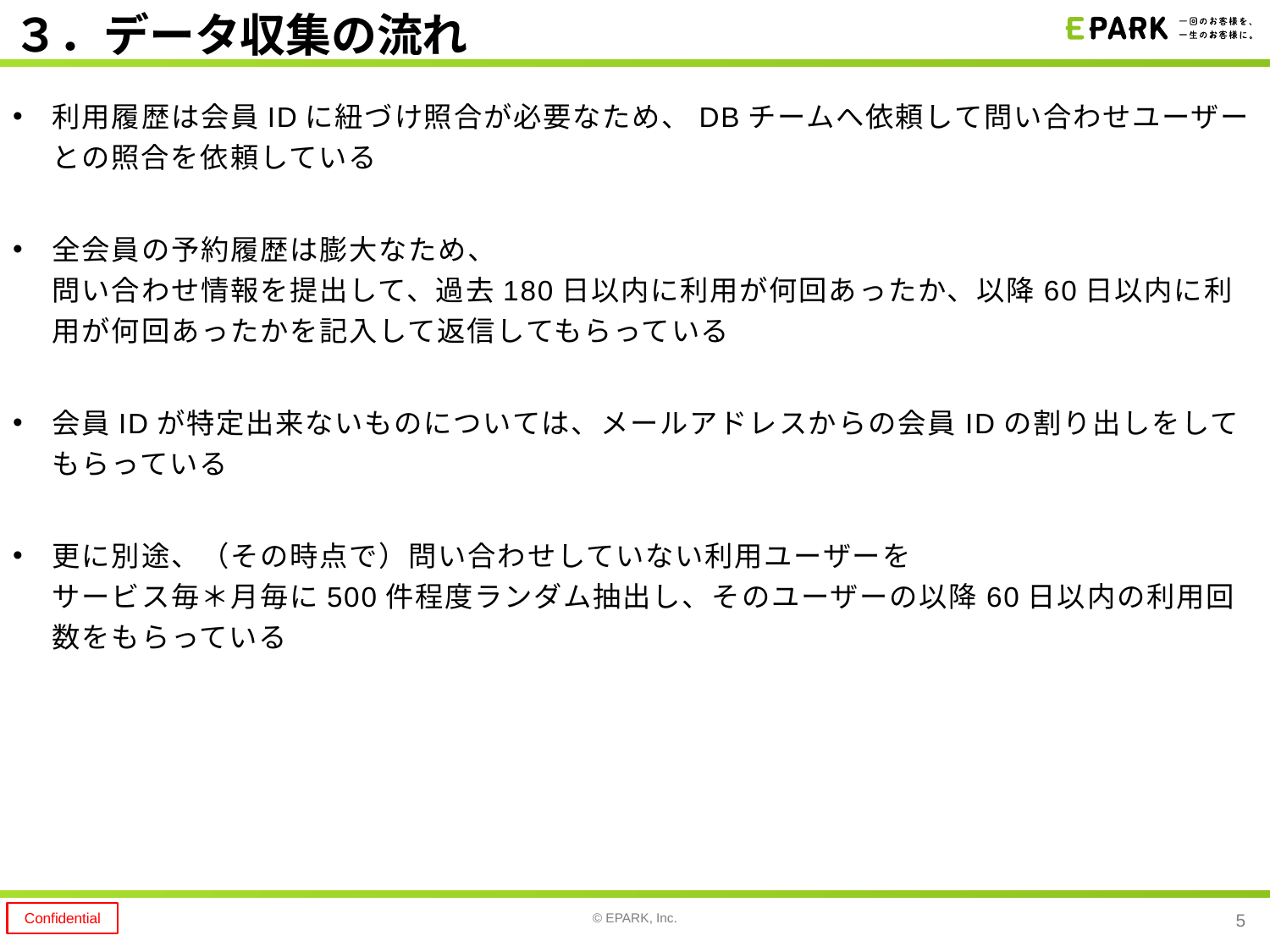

# ３．データ収集の流れ
利用履歴は会員IDに紐づけ照合が必要なため、DBチームへ依頼して問い合わせユーザーとの照合を依頼している

全会員の予約履歴は膨大なため、
問い合わせ情報を提出して、過去180日以内に利用が何回あったか、以降60日以内に利用が何回あったかを記入して返信してもらっている

会員IDが特定出来ないものについては、メールアドレスからの会員IDの割り出しをしてもらっている

更に別途、（その時点で）問い合わせしていない利用ユーザーを
サービス毎＊月毎に500件程度ランダム抽出し、そのユーザーの以降60日以内の利用回数をもらっている